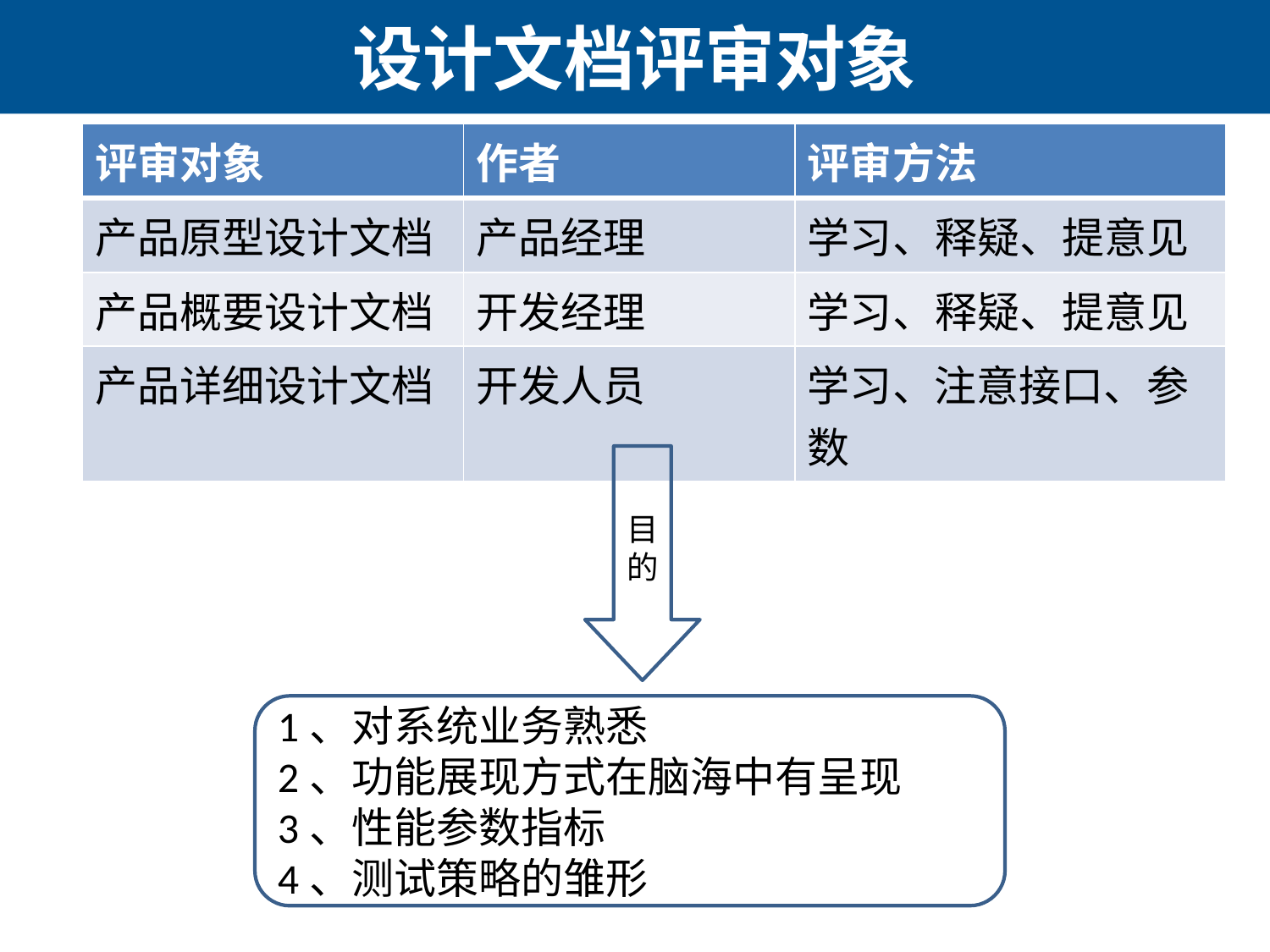

# 设计文档评审对象
| 评审对象 | 作者 | 评审方法 |
| --- | --- | --- |
| 产品原型设计文档 | 产品经理 | 学习、释疑、提意见 |
| 产品概要设计文档 | 开发经理 | 学习、释疑、提意见 |
| 产品详细设计文档 | 开发人员 | 学习、注意接口、参数 |
目的
1、对系统业务熟悉
2、功能展现方式在脑海中有呈现
3、性能参数指标
4、测试策略的雏形